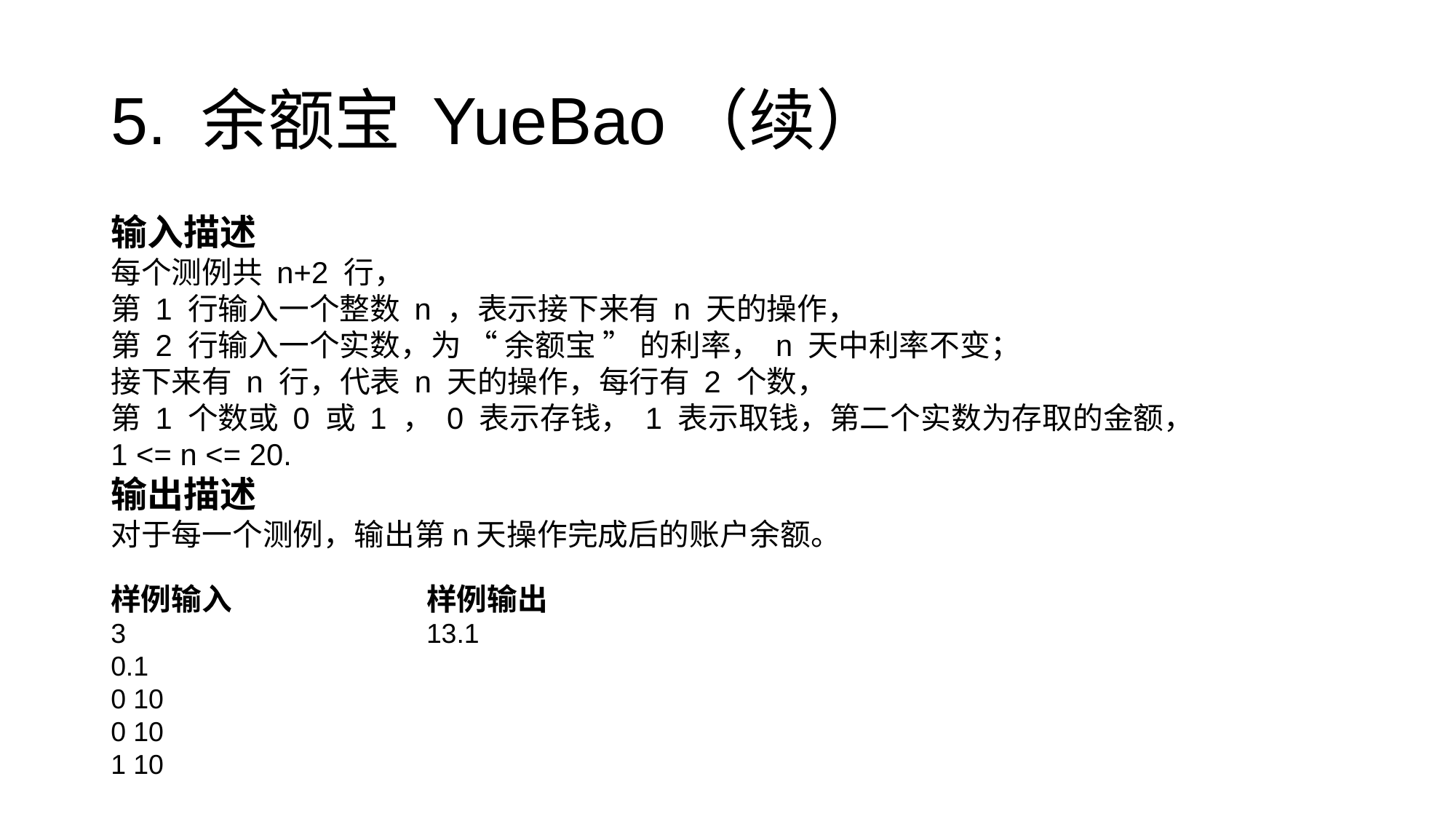

# 5. 余额宝 YueBao（续）
输入描述
每个测例共 n+2 行，
第 1 行输入一个整数 n ，表示接下来有 n 天的操作，
第 2 行输入一个实数，为 “ 余额宝 ” 的利率， n 天中利率不变；
接下来有 n 行，代表 n 天的操作，每行有 2 个数，
第 1 个数或 0 或 1 ， 0 表示存钱， 1 表示取钱，第二个实数为存取的金额，
1 <= n <= 20.
输出描述
对于每一个测例，输出第n天操作完成后的账户余额。

样例输入
3
0.1
0 10
0 10
1 10
样例输出
13.1